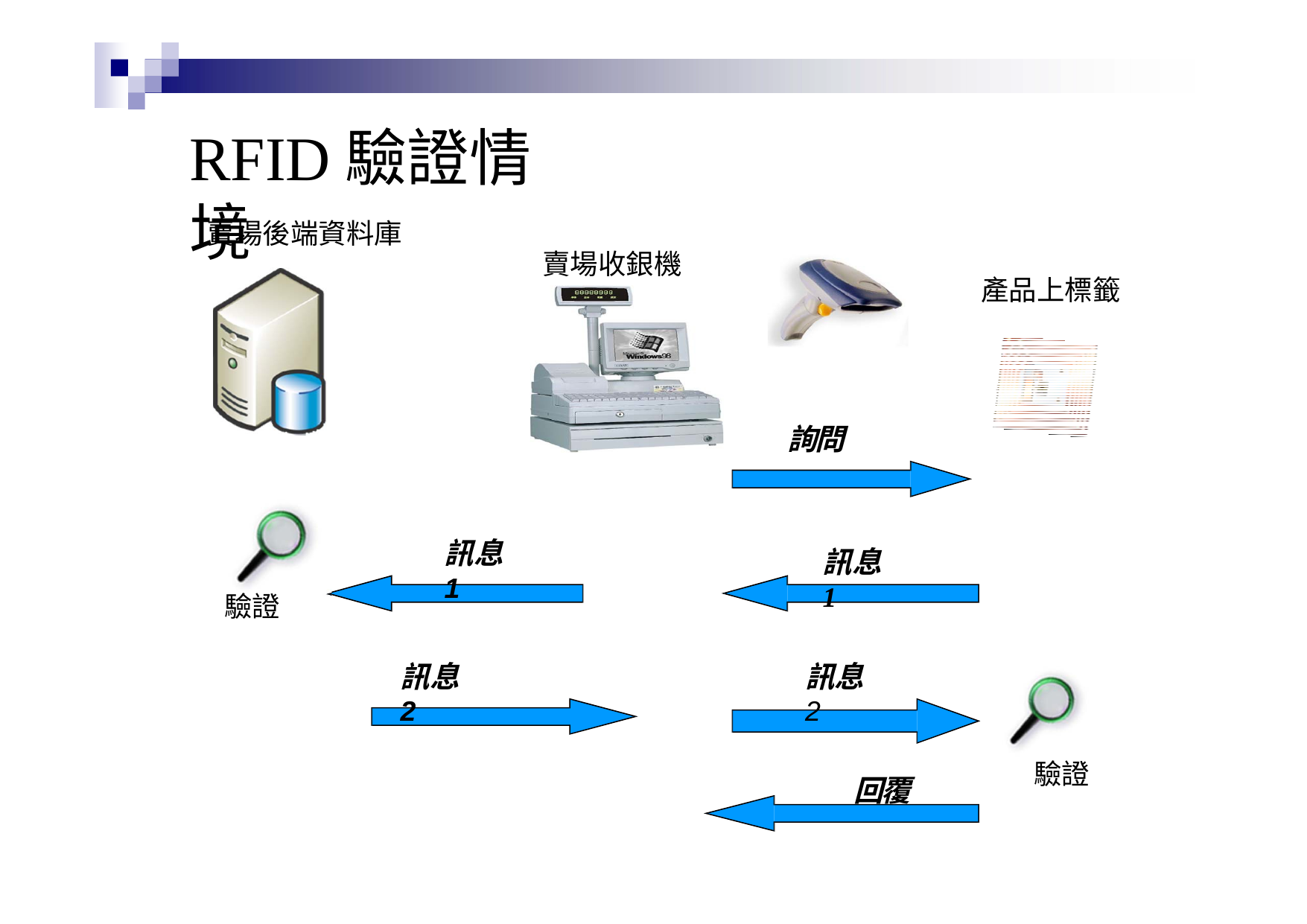

# RFID驗證情境
賣場後端資料庫
賣場收銀機

產品上標籤

詢問

訊息 1
訊息 1

驗證
訊息 2
訊息 2

驗證
回覆